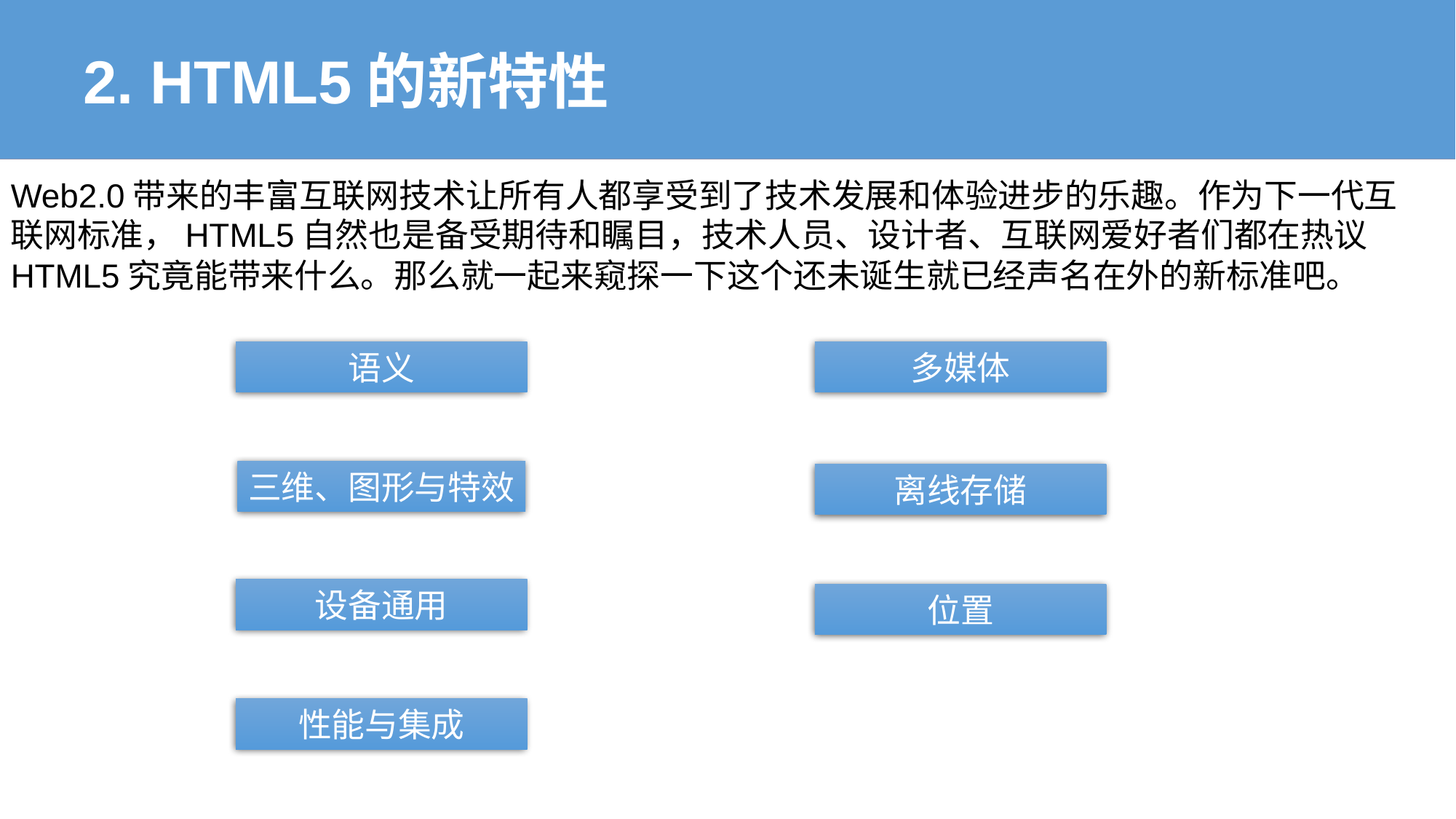

# 2. HTML5的新特性
Web2.0带来的丰富互联网技术让所有人都享受到了技术发展和体验进步的乐趣。作为下一代互联网标准，HTML5自然也是备受期待和瞩目，技术人员、设计者、互联网爱好者们都在热议HTML5究竟能带来什么。那么就一起来窥探一下这个还未诞生就已经声名在外的新标准吧。
语义
多媒体
三维、图形与特效
离线存储
设备通用
位置
性能与集成